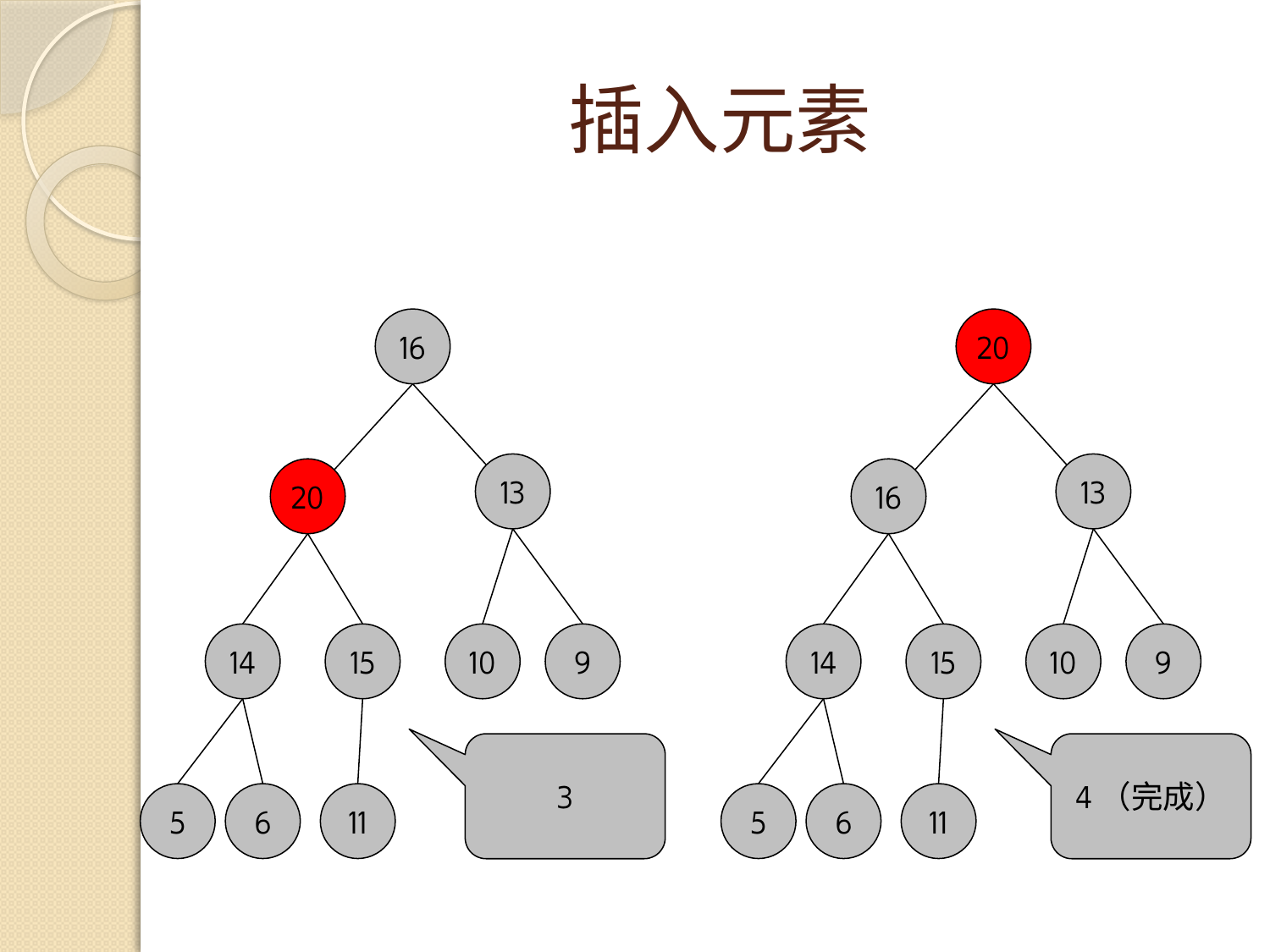

# 插入元素
16
20
13
13
20
16
14
15
10
9
14
15
10
9
3
4（完成）
5
6
11
5
6
11